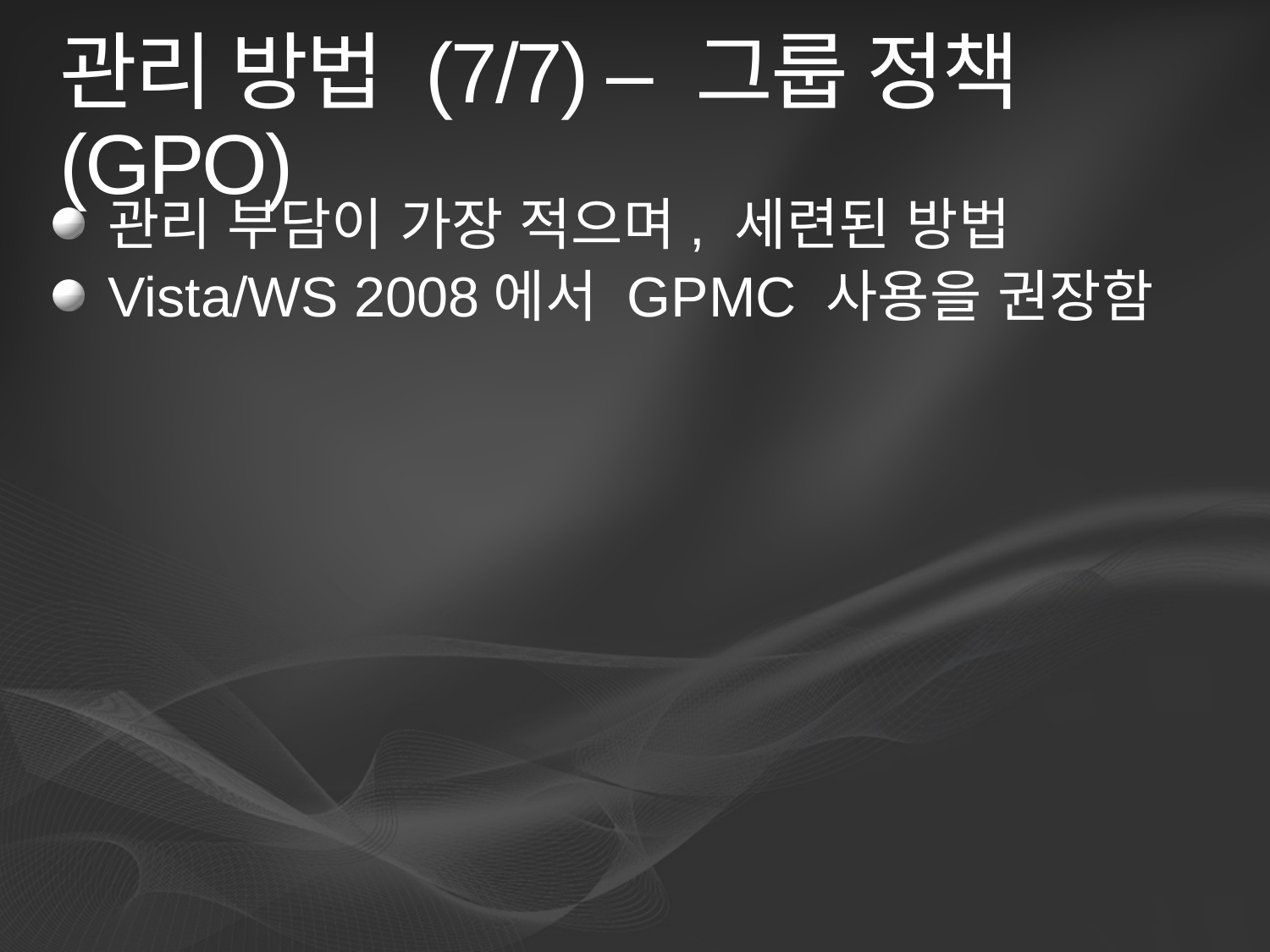

# 관리 방법 (7/7) – 그룹 정책(GPO)
관리 부담이 가장 적으며, 세련된 방법
Vista/WS 2008에서 GPMC 사용을 권장함